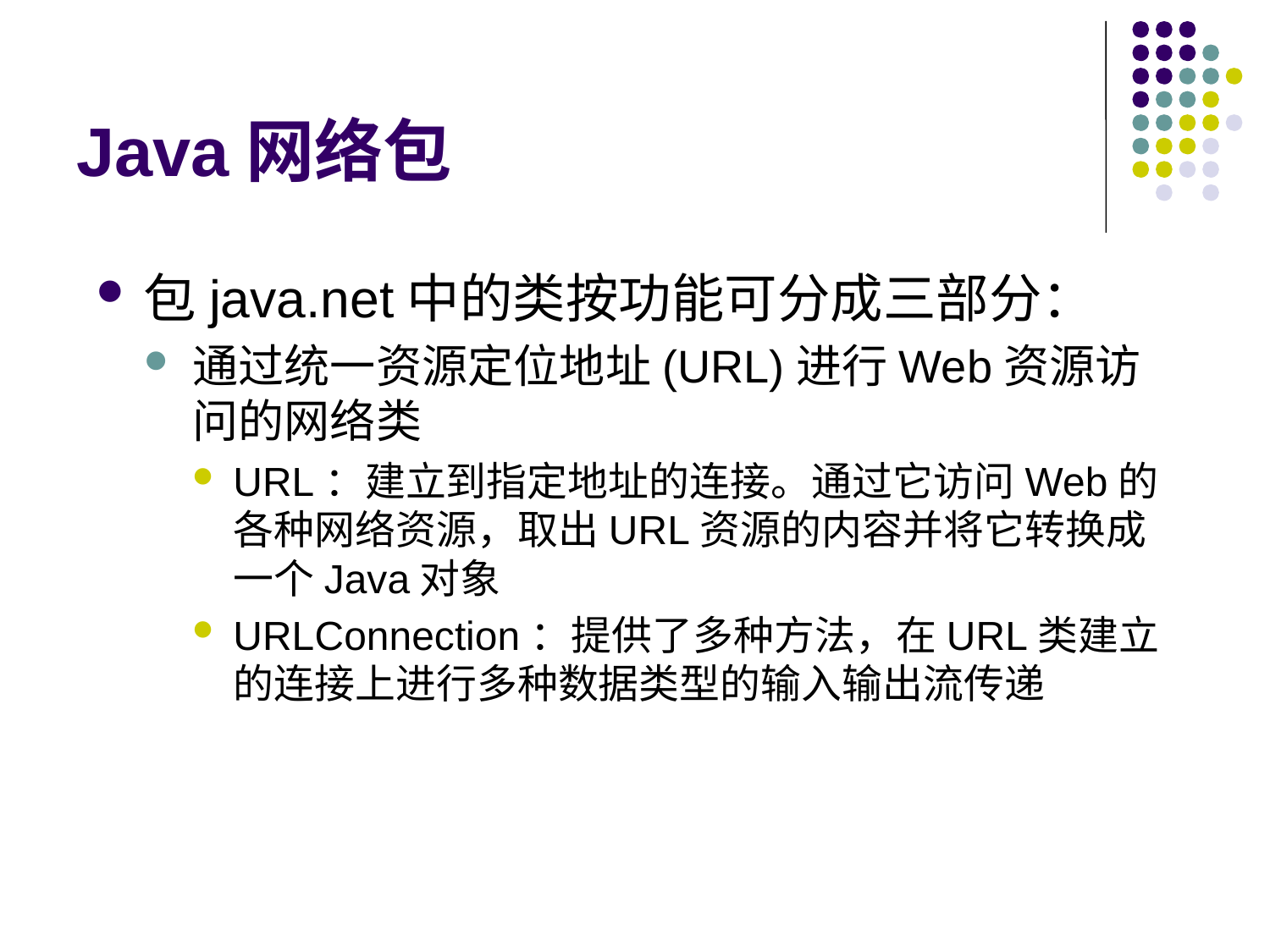

# Java网络包
包java.net中的类按功能可分成三部分：
通过统一资源定位地址(URL)进行Web资源访问的网络类
URL：建立到指定地址的连接。通过它访问Web的各种网络资源，取出URL资源的内容并将它转换成一个Java对象
URLConnection：提供了多种方法，在URL类建立的连接上进行多种数据类型的输入输出流传递